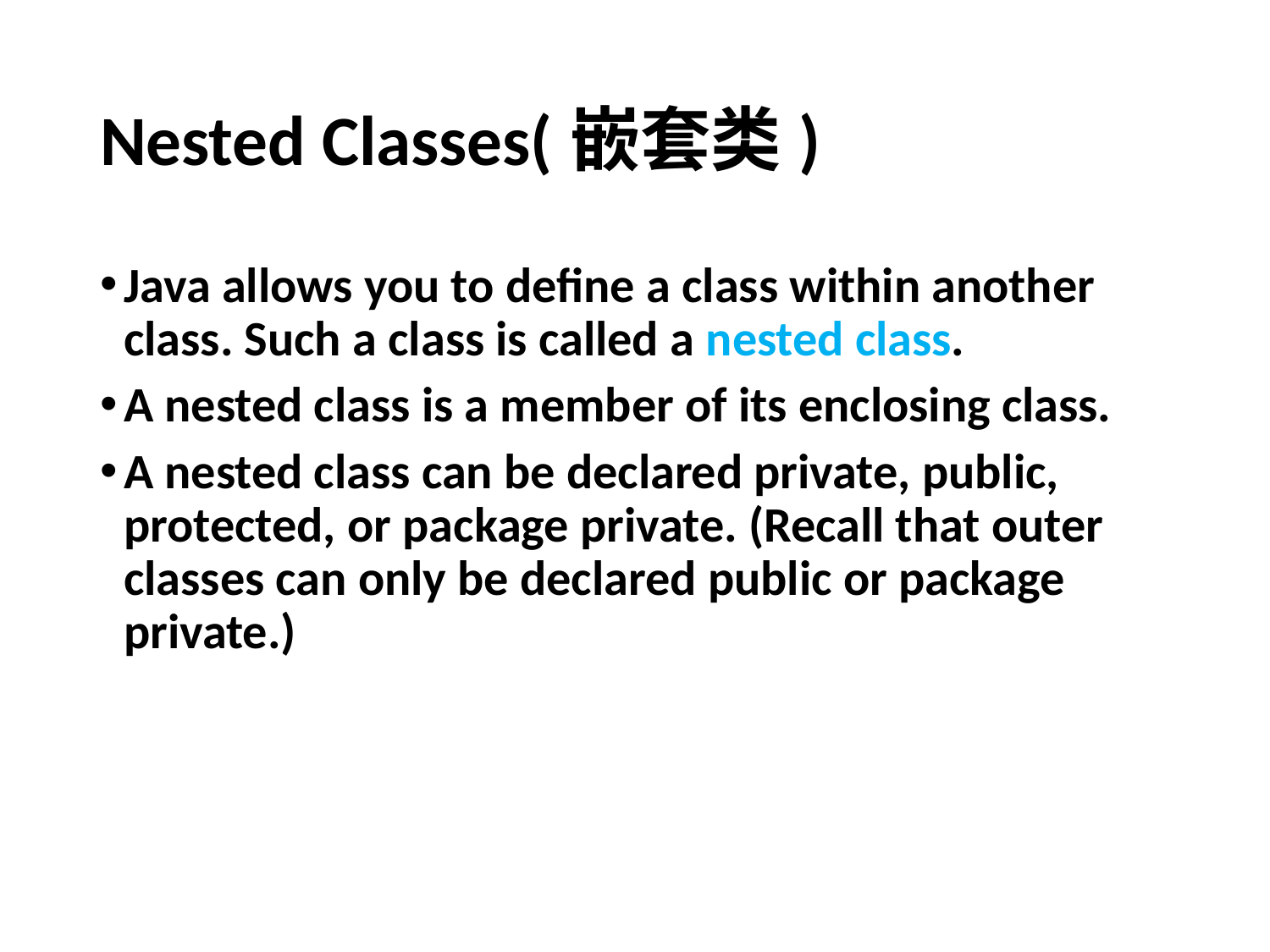

# Nested Classes(嵌套类)
Java allows you to define a class within another class. Such a class is called a nested class.
A nested class is a member of its enclosing class.
A nested class can be declared private, public, protected, or package private. (Recall that outer classes can only be declared public or package private.)